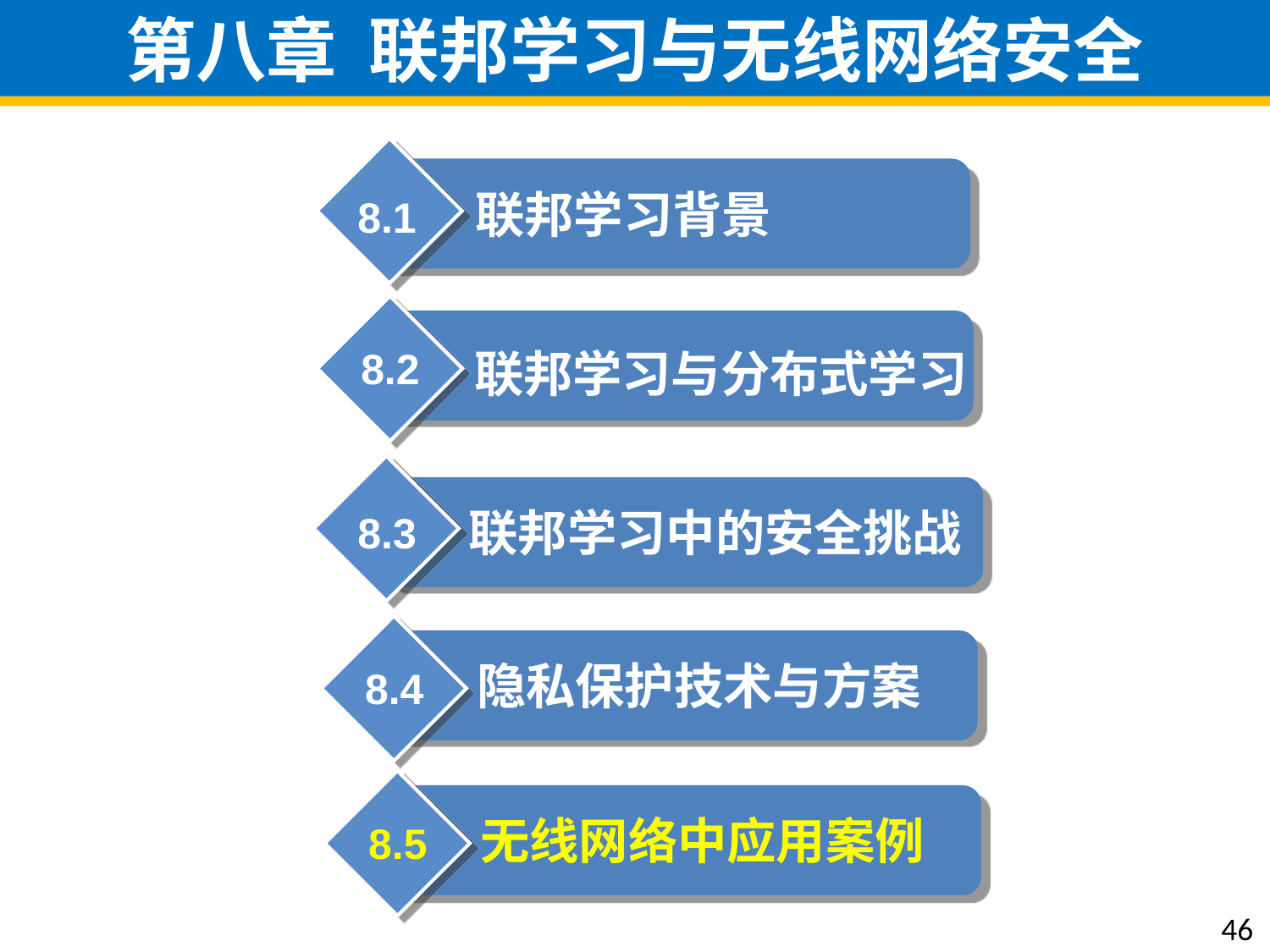

# 第八章  联邦学习与无线网络安全

联邦学习背景
8.1

8.2
联邦学习与分布式学习

联邦学习中的安全挑战
8.3

隐私保护技术与方案
8.4

无线网络中应用案例
8.5
46